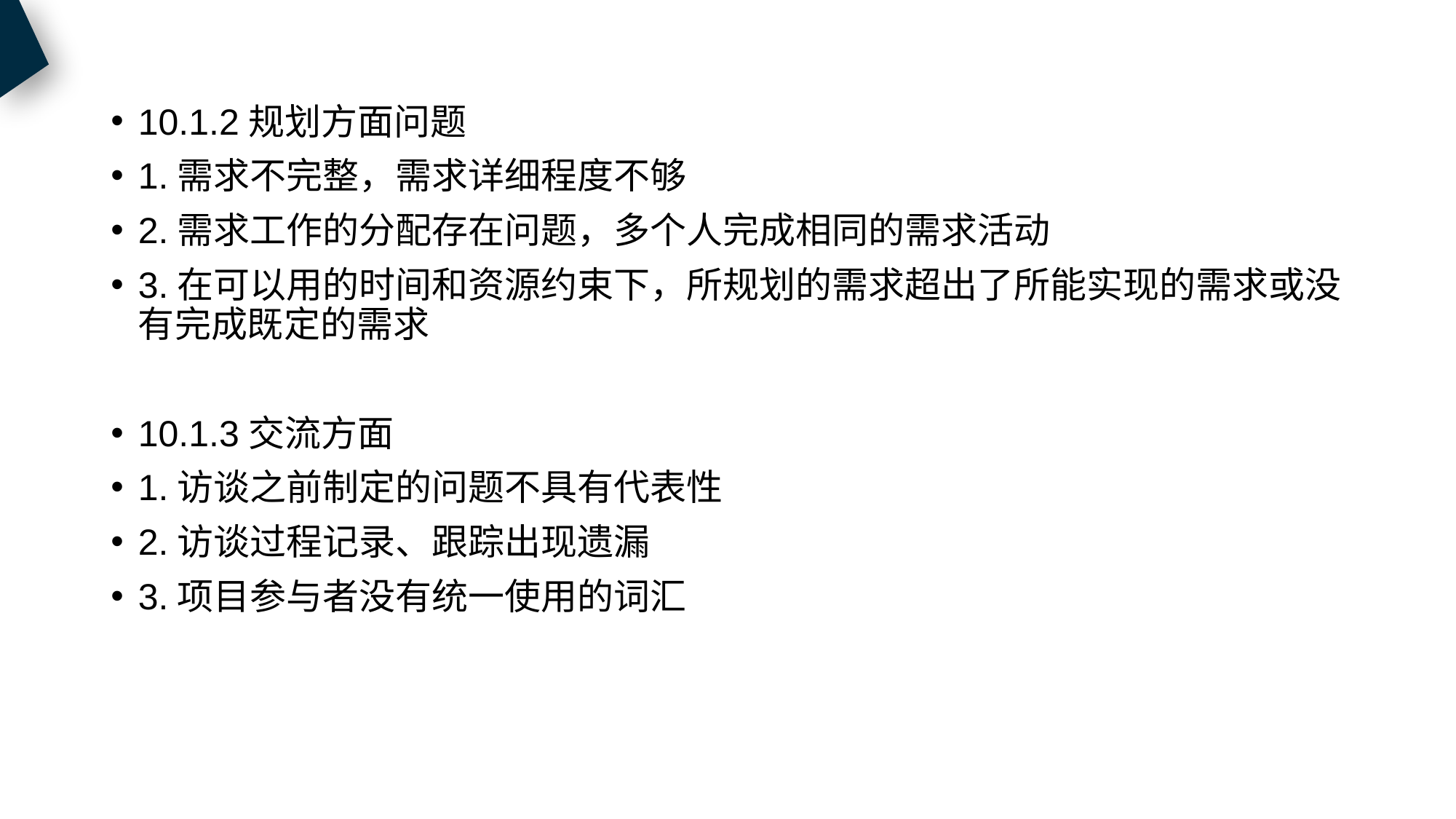

10.1.2规划方面问题
1.需求不完整，需求详细程度不够
2.需求工作的分配存在问题，多个人完成相同的需求活动
3.在可以用的时间和资源约束下，所规划的需求超出了所能实现的需求或没有完成既定的需求

10.1.3交流方面
1.访谈之前制定的问题不具有代表性
2.访谈过程记录、跟踪出现遗漏
3.项目参与者没有统一使用的词汇